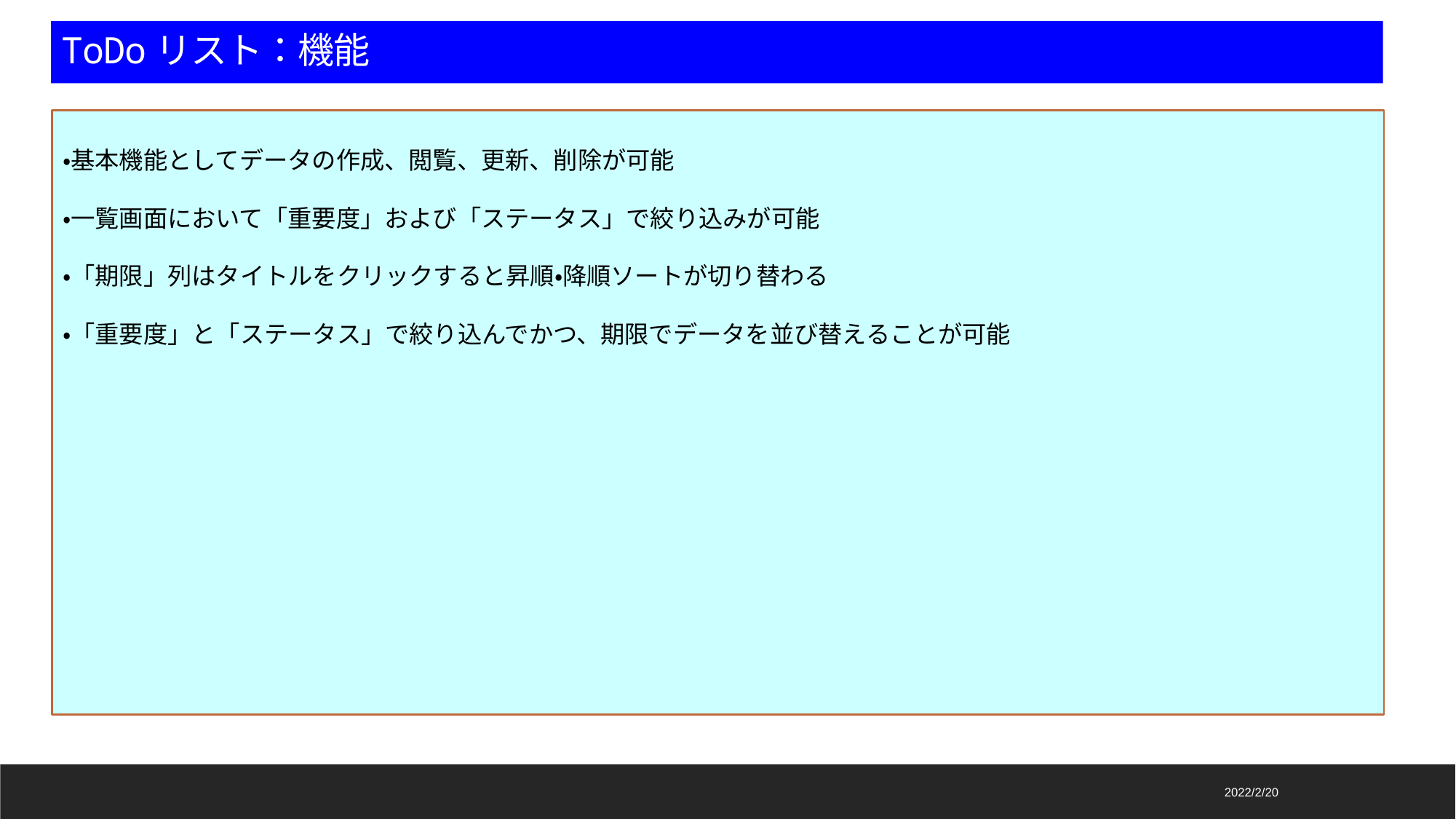

ToDoリスト：機能

・基本機能としてデータの作成、閲覧、更新、削除が可能

・一覧画面において「重要度」および「ステータス」で絞り込みが可能

・「期限」列はタイトルをクリックすると昇順・降順ソートが切り替わる

・「重要度」と「ステータス」で絞り込んでかつ、期限でデータを並び替えることが可能
2022/2/20